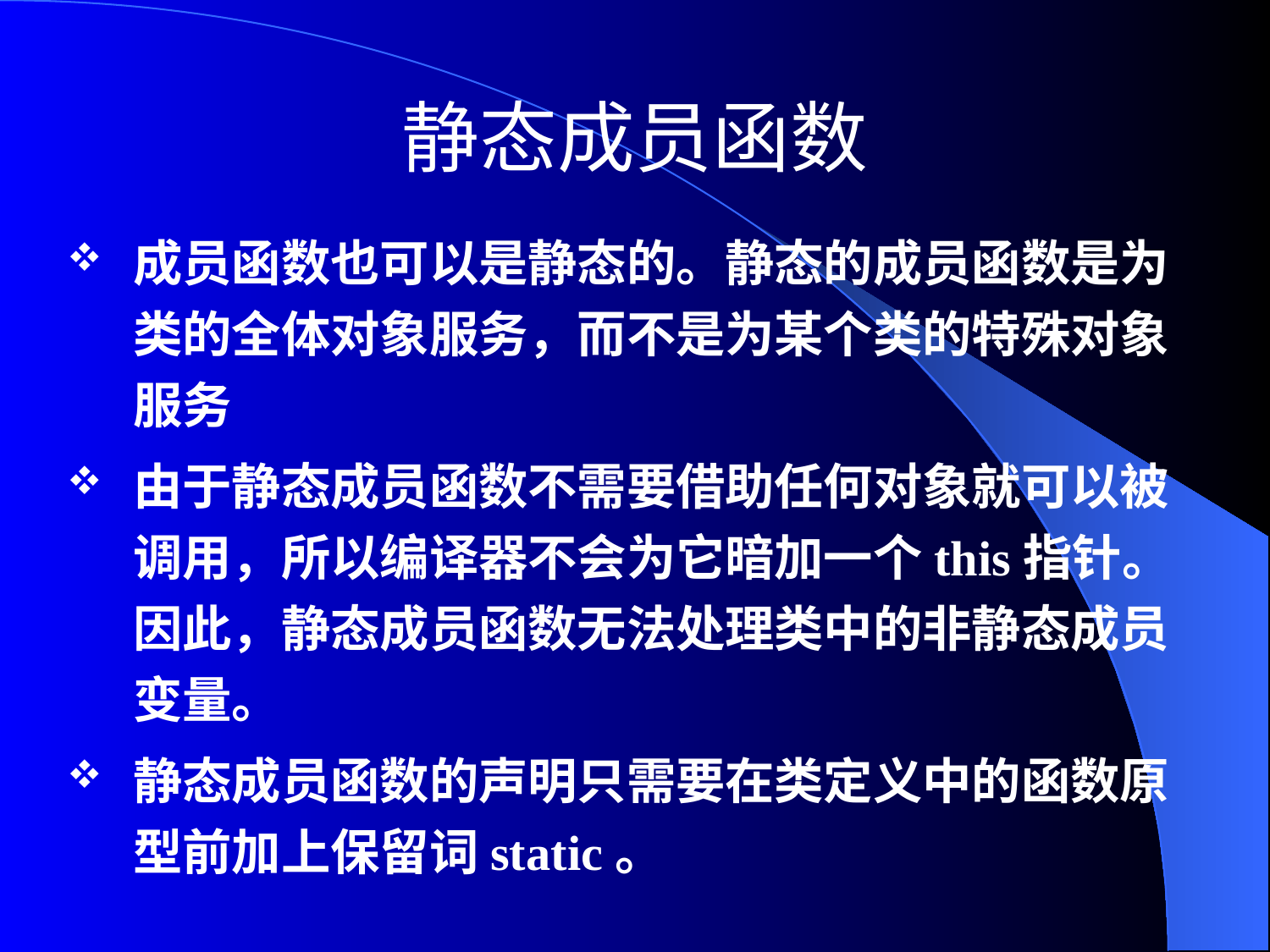

# 静态成员函数
成员函数也可以是静态的。静态的成员函数是为类的全体对象服务，而不是为某个类的特殊对象服务
由于静态成员函数不需要借助任何对象就可以被调用，所以编译器不会为它暗加一个this指针。因此，静态成员函数无法处理类中的非静态成员变量。
静态成员函数的声明只需要在类定义中的函数原型前加上保留词static。